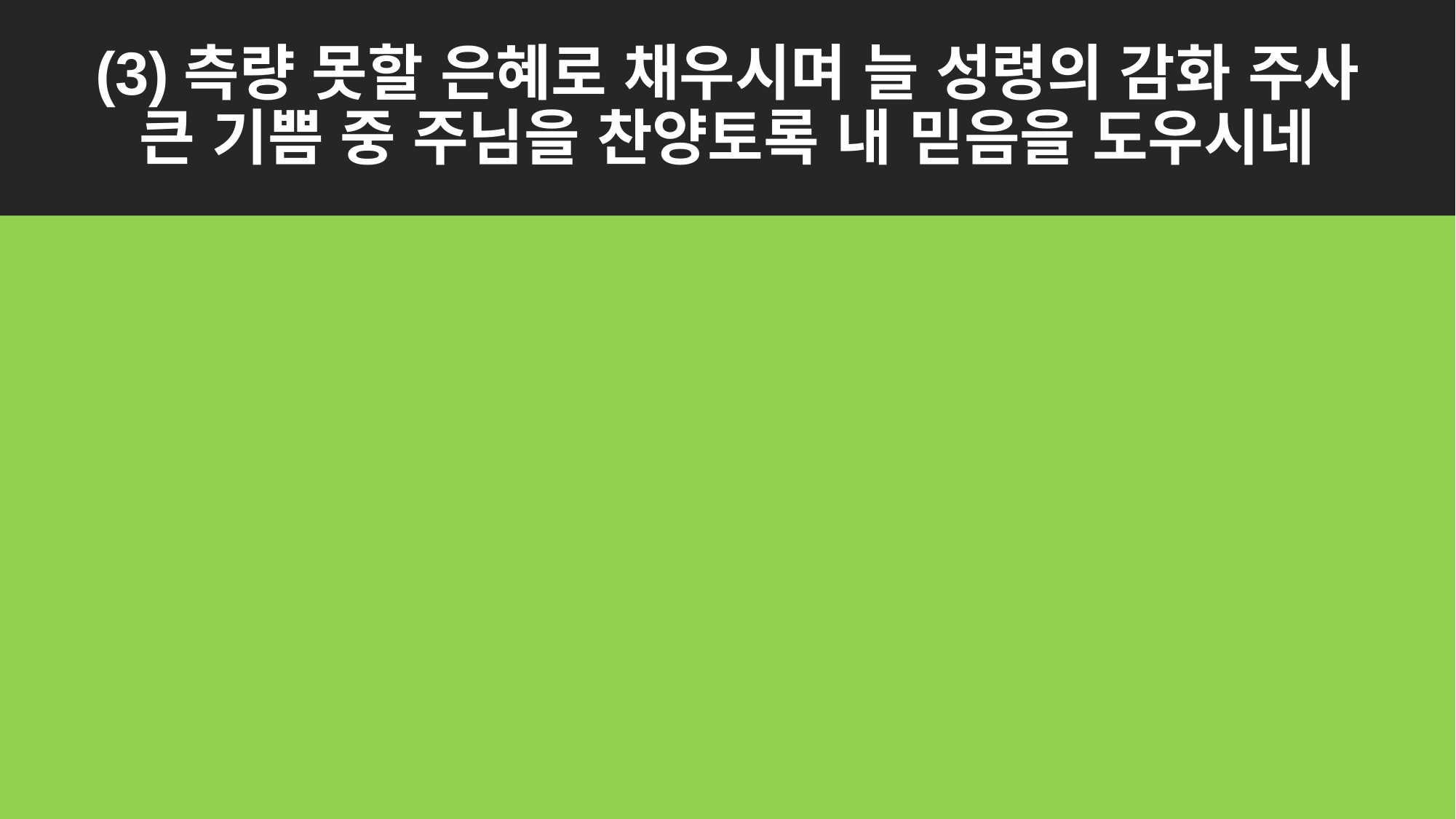

# (3)측량 못할 은혜로 채우시며 늘 성령의 감화 주사 큰 기쁨 중 주님을 찬양토록 내 믿음을 도우시네